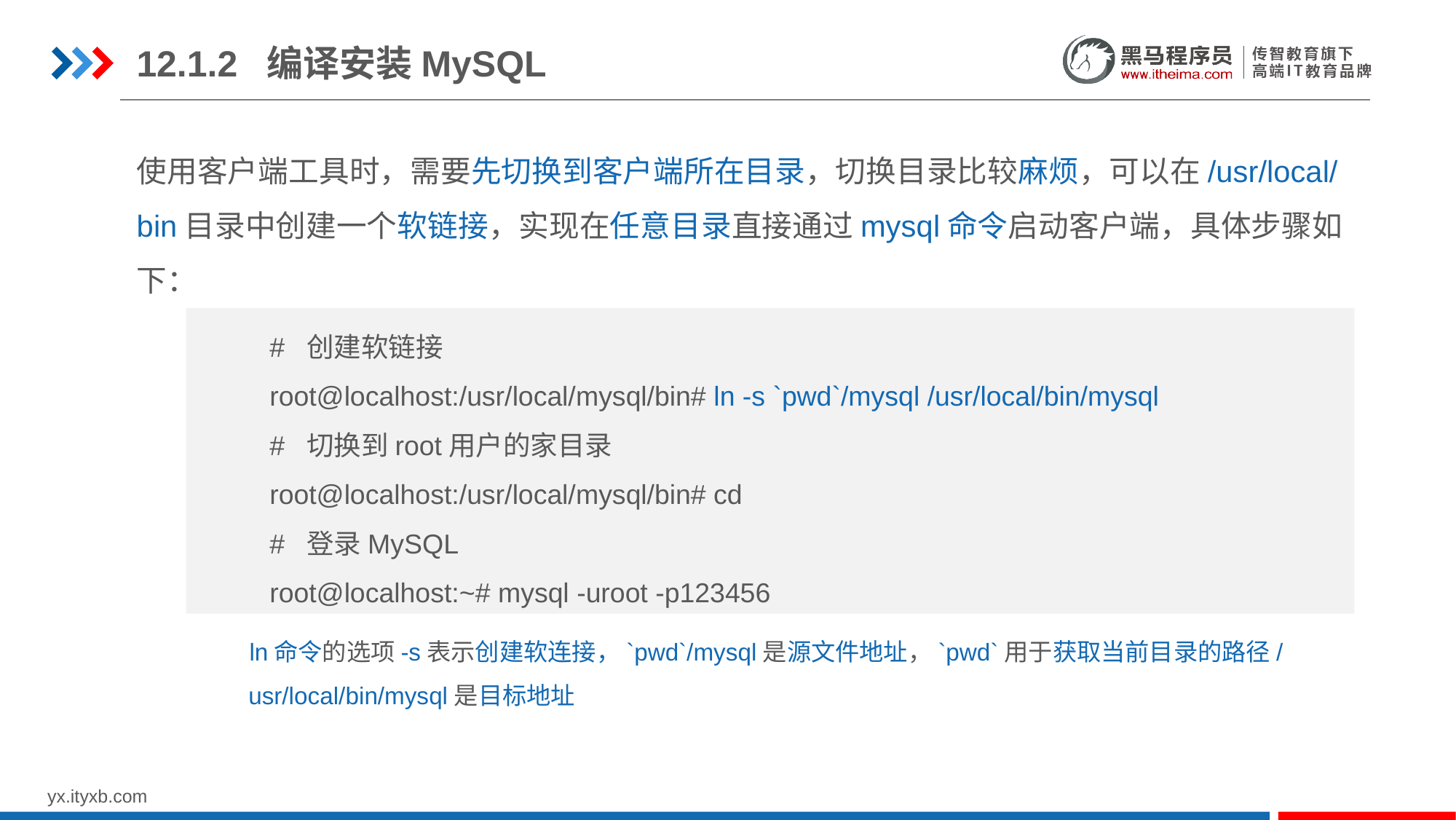

12.1.2  编译安装MySQL
使用客户端工具时，需要先切换到客户端所在目录，切换目录比较麻烦，可以在/usr/local/bin目录中创建一个软链接，实现在任意目录直接通过mysql命令启动客户端，具体步骤如下：
#  创建软链接
root@localhost:/usr/local/mysql/bin# ln -s `pwd`/mysql /usr/local/bin/mysql
#  切换到root用户的家目录
root@localhost:/usr/local/mysql/bin# cd
#  登录MySQL
root@localhost:~# mysql -uroot -p123456
ln命令的选项-s表示创建软连接，`pwd`/mysql是源文件地址，`pwd`用于获取当前目录的路径/usr/local/bin/mysql是目标地址